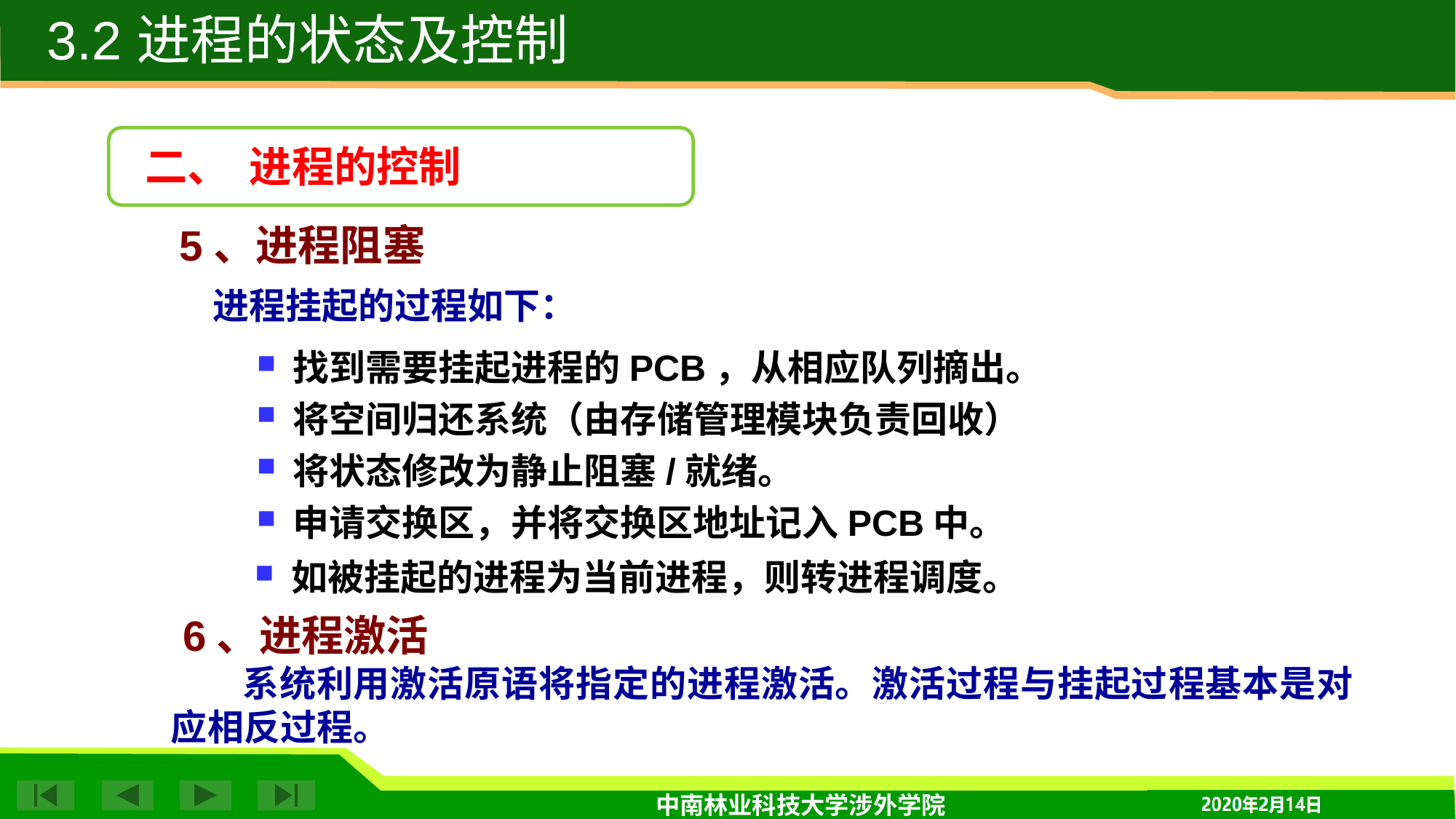

3.2 进程的状态及控制

二、  进程的控制
5、进程阻塞
  进程挂起的过程如下：
 找到需要挂起进程的PCB，从相应队列摘出。
 将空间归还系统（由存储管理模块负责回收）
 将状态修改为静止阻塞/就绪。
 申请交换区，并将交换区地址记入PCB中。
 如被挂起的进程为当前进程，则转进程调度。
 6、进程激活
       系统利用激活原语将指定的进程激活。激活过程与挂起过程基本是对应相反过程。